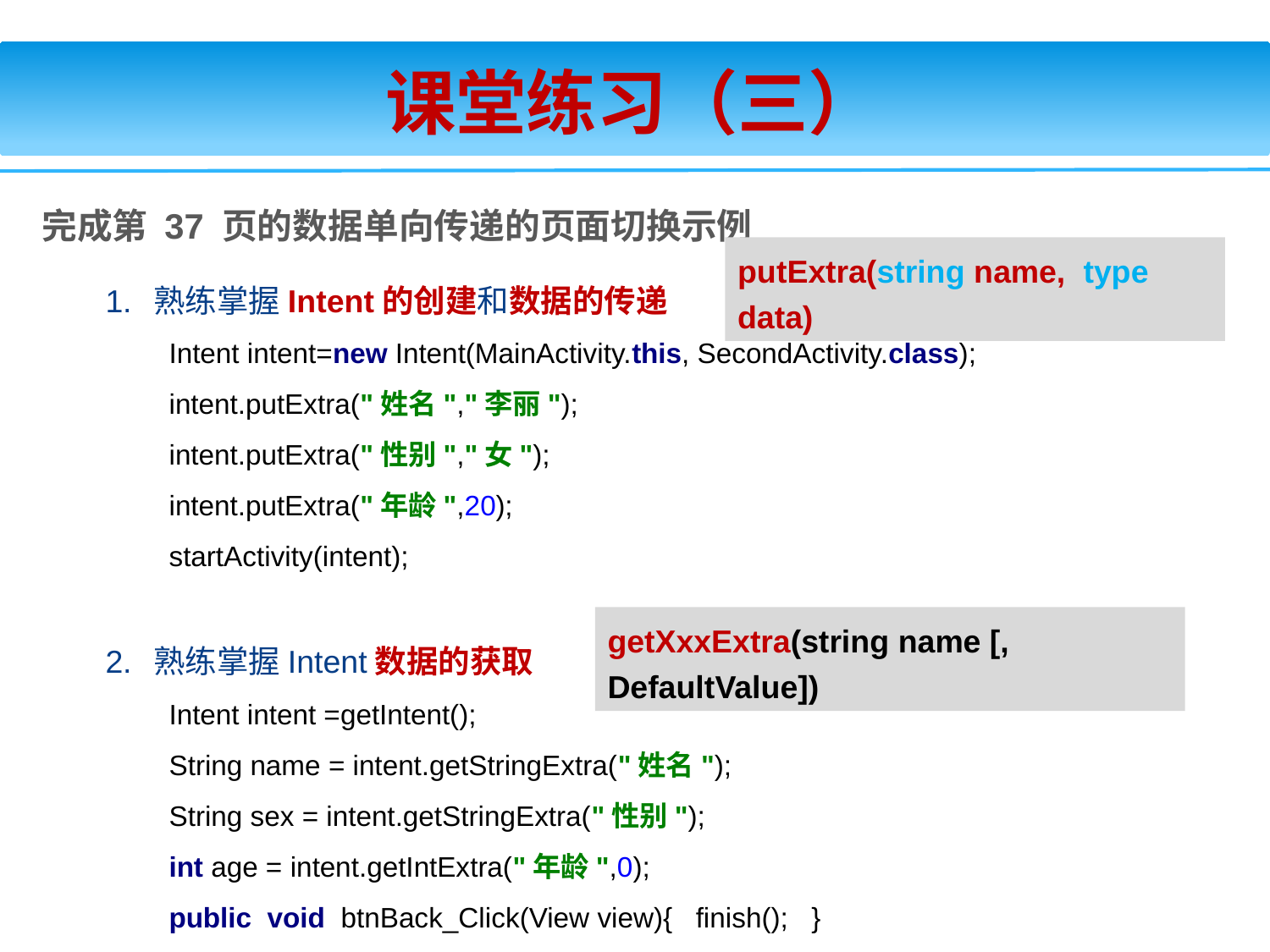

课堂练习（三）
完成第 37 页的数据单向传递的页面切换示例

熟练掌握Intent的创建和数据的传递
Intent intent=new Intent(MainActivity.this, SecondActivity.class);
intent.putExtra("姓名","李丽");
intent.putExtra("性别","女");
intent.putExtra("年龄",20);
startActivity(intent);

熟练掌握Intent数据的获取
Intent intent =getIntent();
String name = intent.getStringExtra("姓名");
String sex = intent.getStringExtra("性别");
int age = intent.getIntExtra("年龄",0);
	public  void  btnBack_Click(View view){   finish();   }
putExtra(string name,  type data)
getXxxExtra(string name [, DefaultValue])